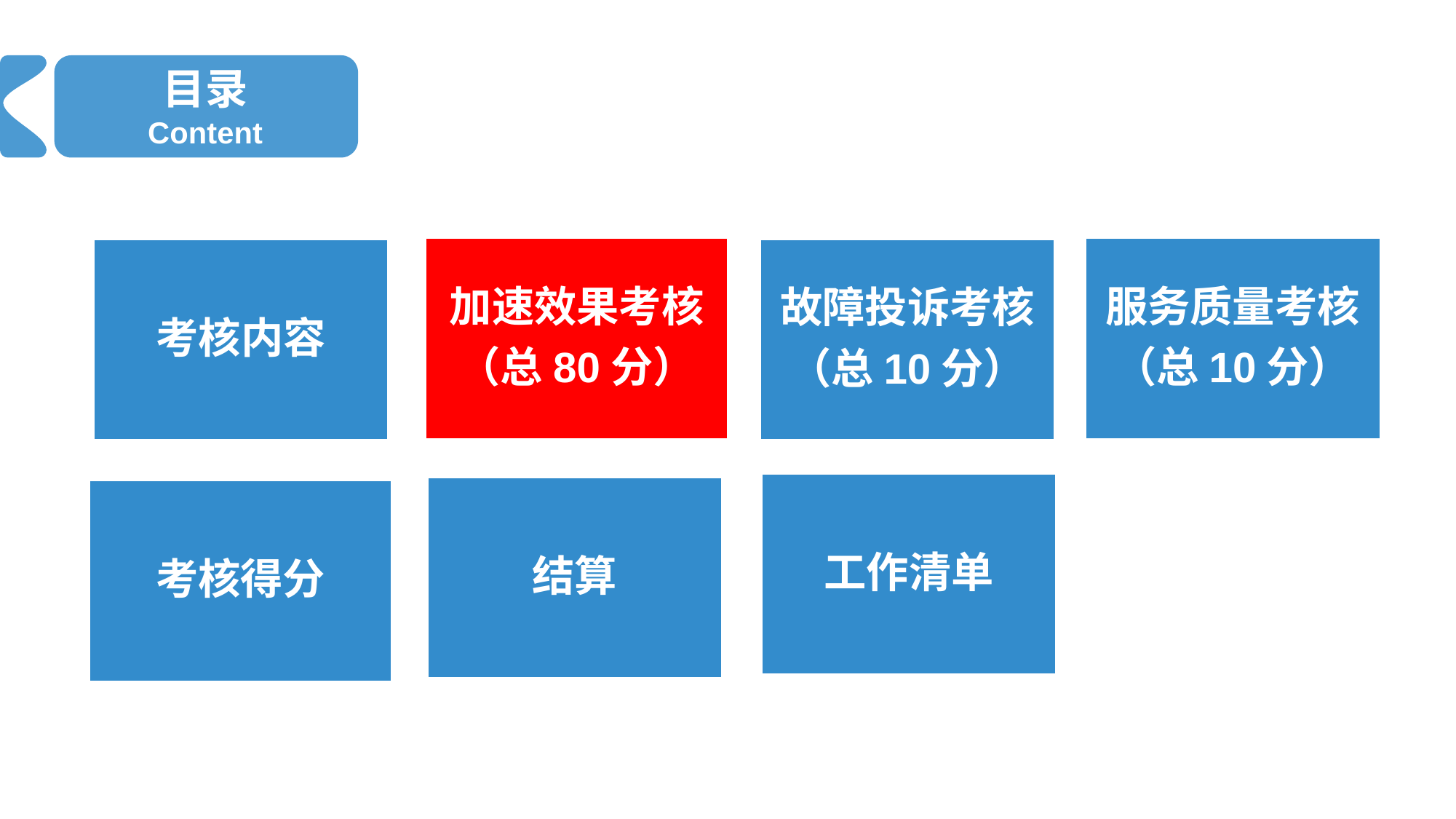

# 目录 Content
服务质量考核
（总10分）
加速效果考核
（总80分）
考核内容
故障投诉考核
（总10分）
结算
考核得分
工作清单